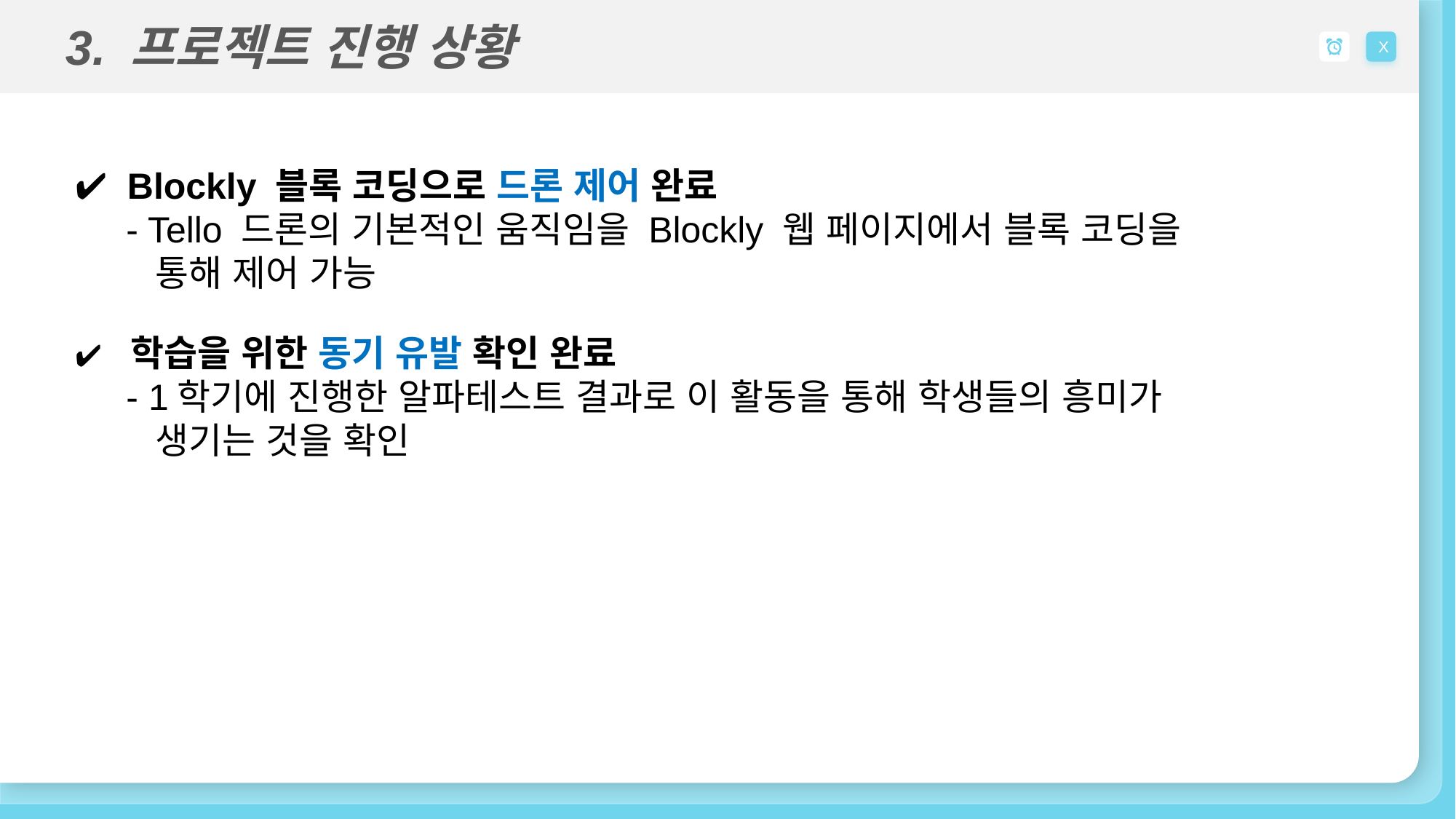

3. 프로젝트 진행 상황

X
✔  Blockly 블록 코딩으로 드론 제어 완료
     - Tello 드론의 기본적인 움직임을 Blockly 웹 페이지에서 블록 코딩을
       통해 제어 가능

✔  학습을 위한 동기 유발 확인 완료
     - 1학기에 진행한 알파테스트 결과로 이 활동을 통해 학생들의 흥미가
       생기는 것을 확인